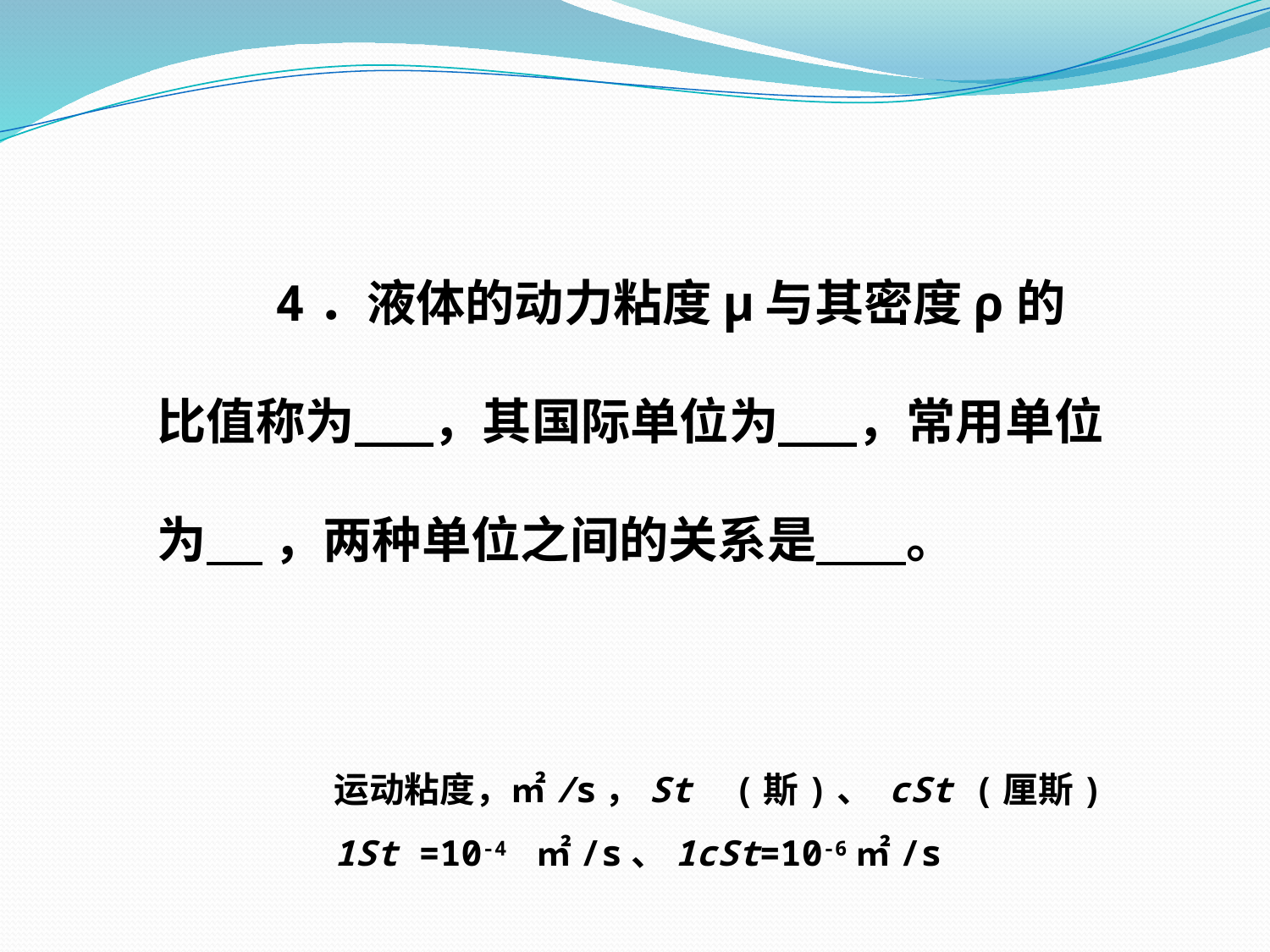

4．液体的动力粘度μ与其密度ρ的比值称为       ，其国际单位为       ，常用单位为      ，两种单位之间的关系是        。
运动粘度，㎡/s，St  (斯)、 cSt (厘斯)
1St =10-4 ㎡/s、1cSt=10-6㎡/s